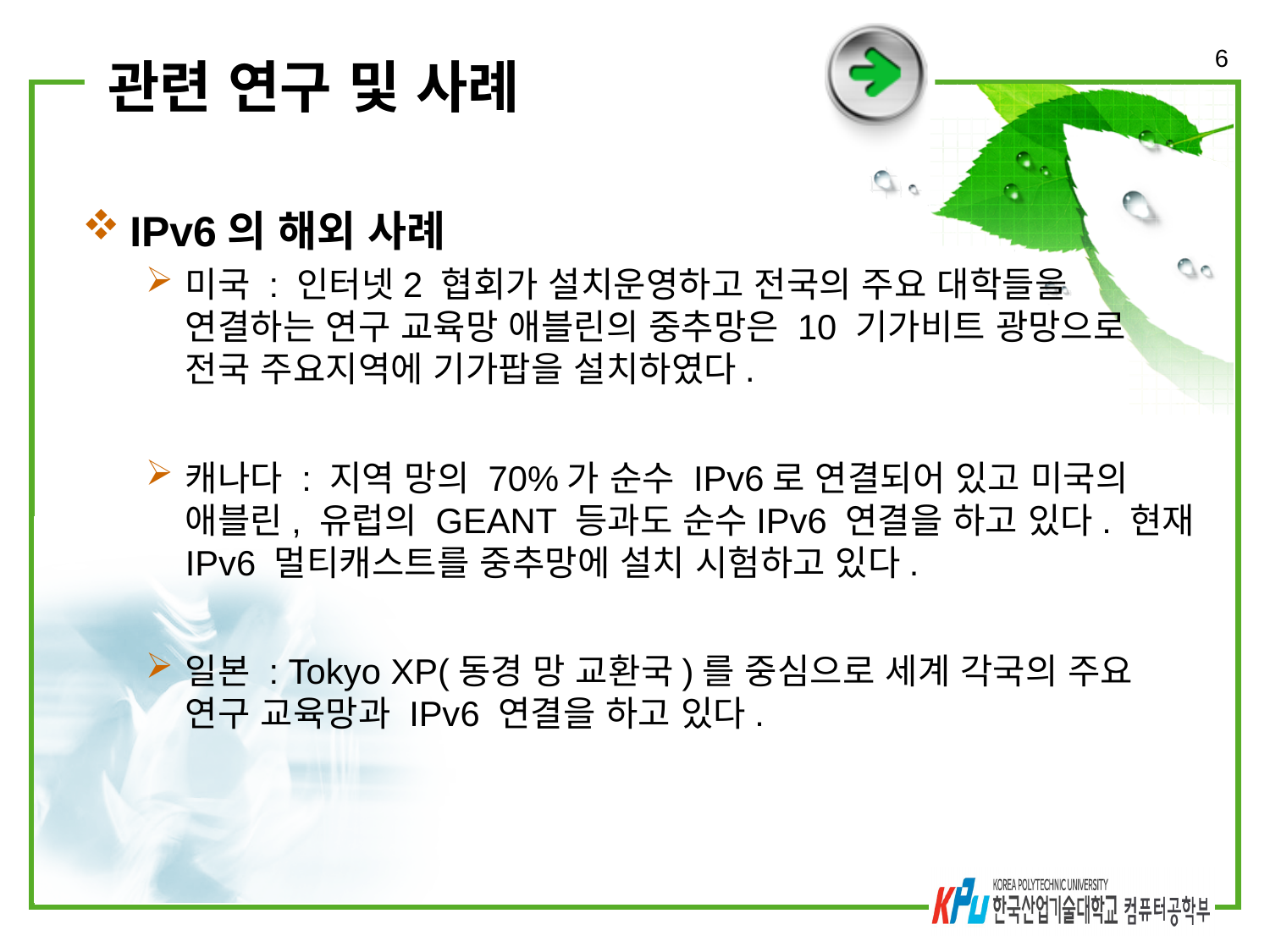

6
# 관련 연구 및 사례
IPv6의 해외 사례 ​
미국 : 인터넷2 협회가 설치운영하고 전국의 주요 대학들을 연결하는 연구 교육망 애블린의 중추망은 10 기가비트 광망으로 전국 주요지역에 기가팝을 설치하였다.​

캐나다 : 지역 망의 70%가 순수 IPv6로 연결되어 있고 미국의 애블린,​ 유럽의 GEANT 등과도 순수IPv6 연결을 하고 있다. ​현재IPv6 멀티캐스트를 중추망에 설치 시험하고 있다.​

일본 : Tokyo XP(동경 망 교환국)를 중심으로 세계 각국의 주요 연구​ 교육망과 IPv6 연결을 하고 있다.